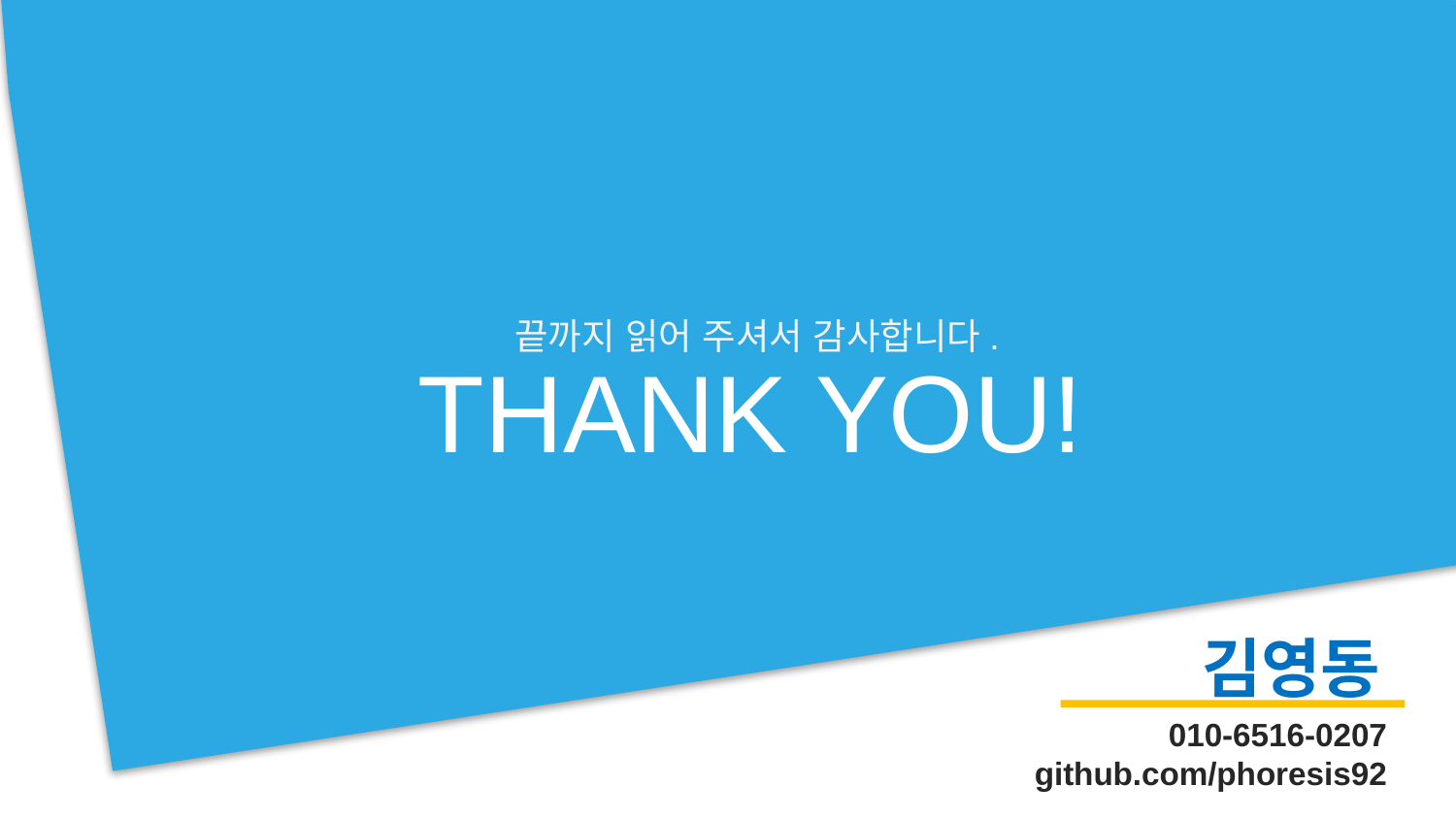

끝까지 읽어 주셔서 감사합니다.
THANK YOU!
김영동

010-6516-0207
github.com/phoresis92